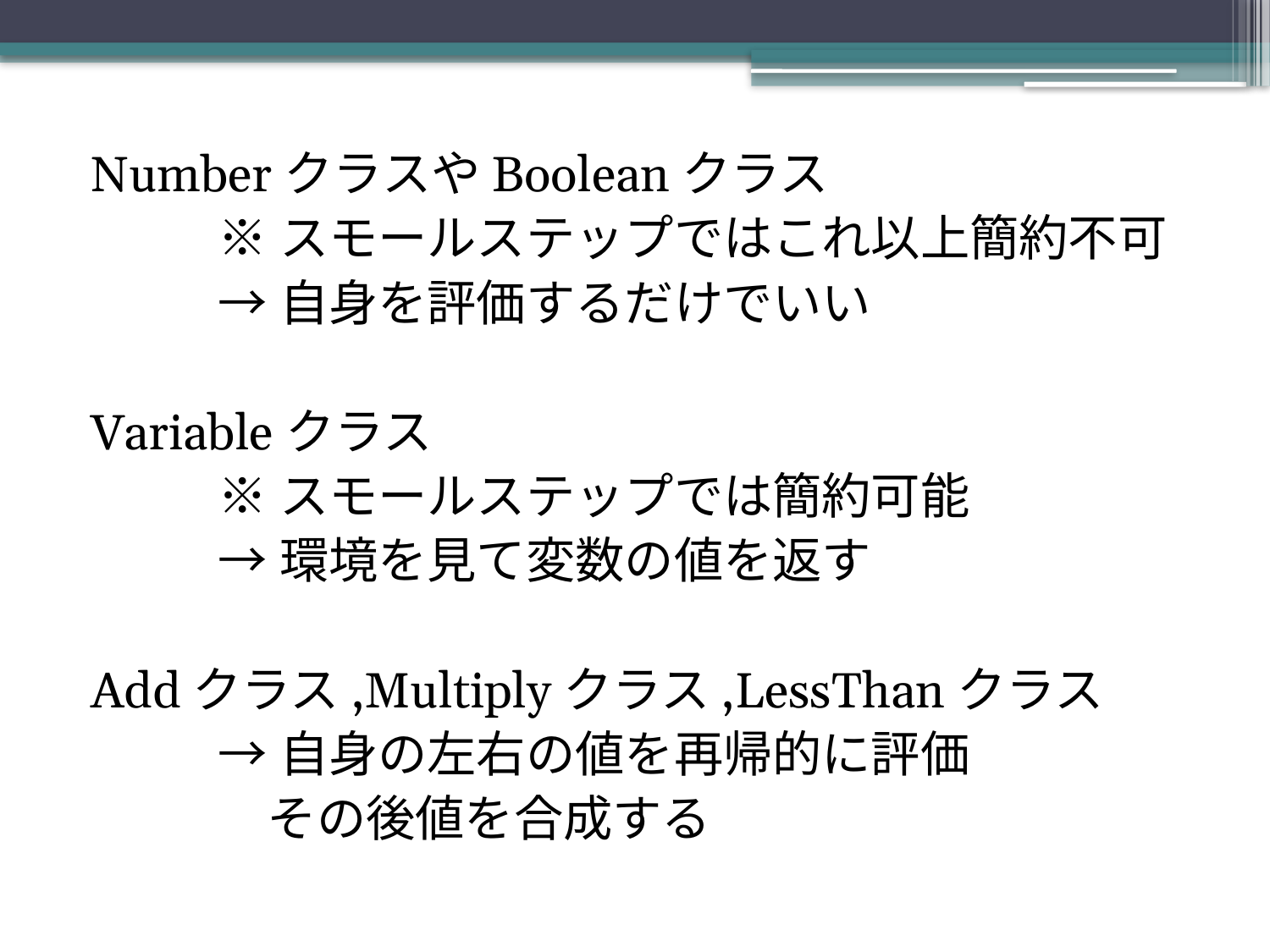

NumberクラスやBooleanクラス
	※スモールステップではこれ以上簡約不可
	→自身を評価するだけでいい

Variableクラス
	※スモールステップでは簡約可能
	→環境を見て変数の値を返す

Addクラス,Multiplyクラス,LessThanクラス
	→自身の左右の値を再帰的に評価
	　その後値を合成する